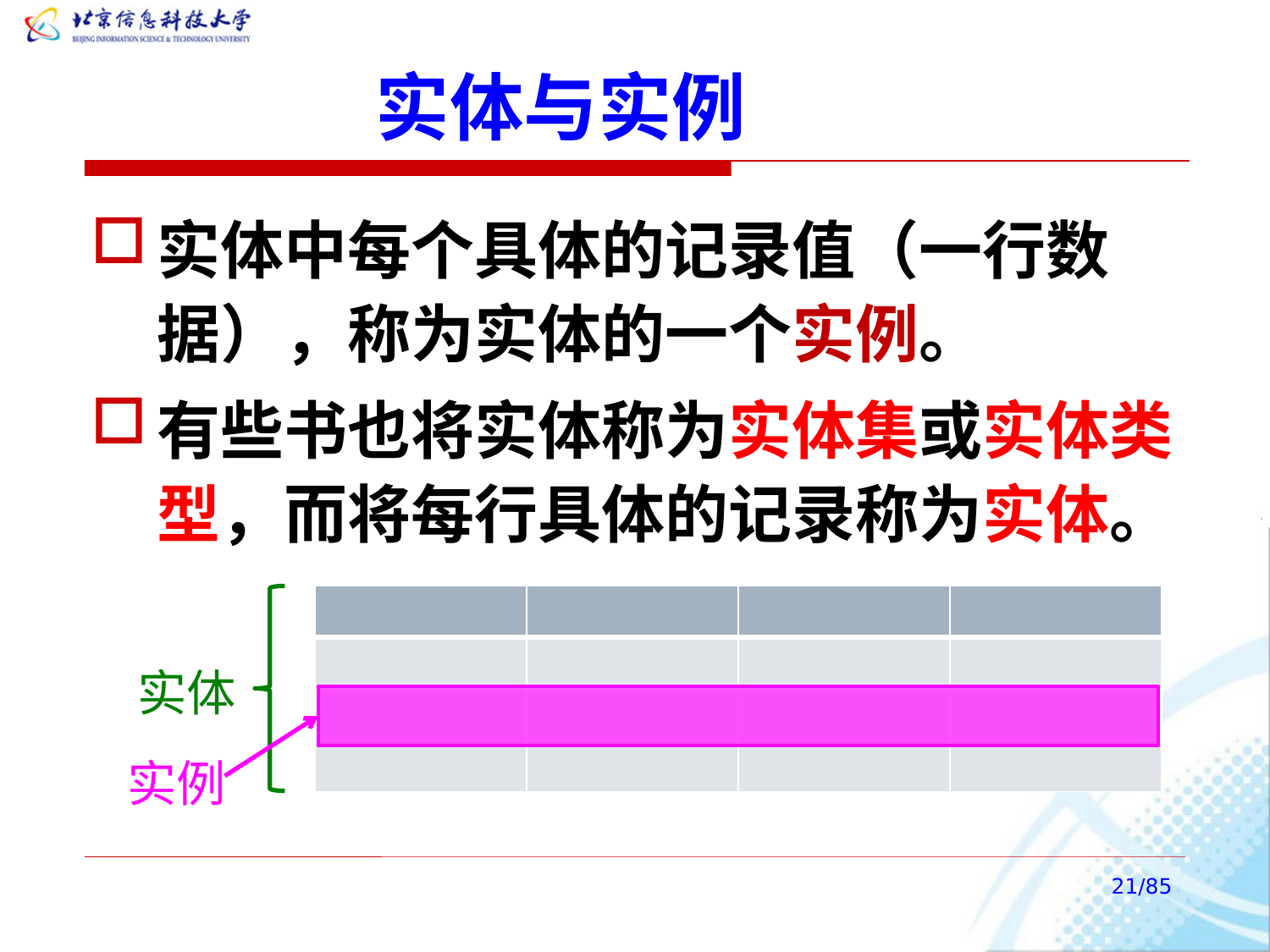

# 实体与实例
实体中每个具体的记录值（一行数据），称为实体的一个实例。
有些书也将实体称为实体集或实体类型，而将每行具体的记录称为实体。

|  |  |  |  |
| --- | --- | --- | --- |
|  |  |  |  |
|  |  |  |  |
|  |  |  |  |
实体

实例

21/85